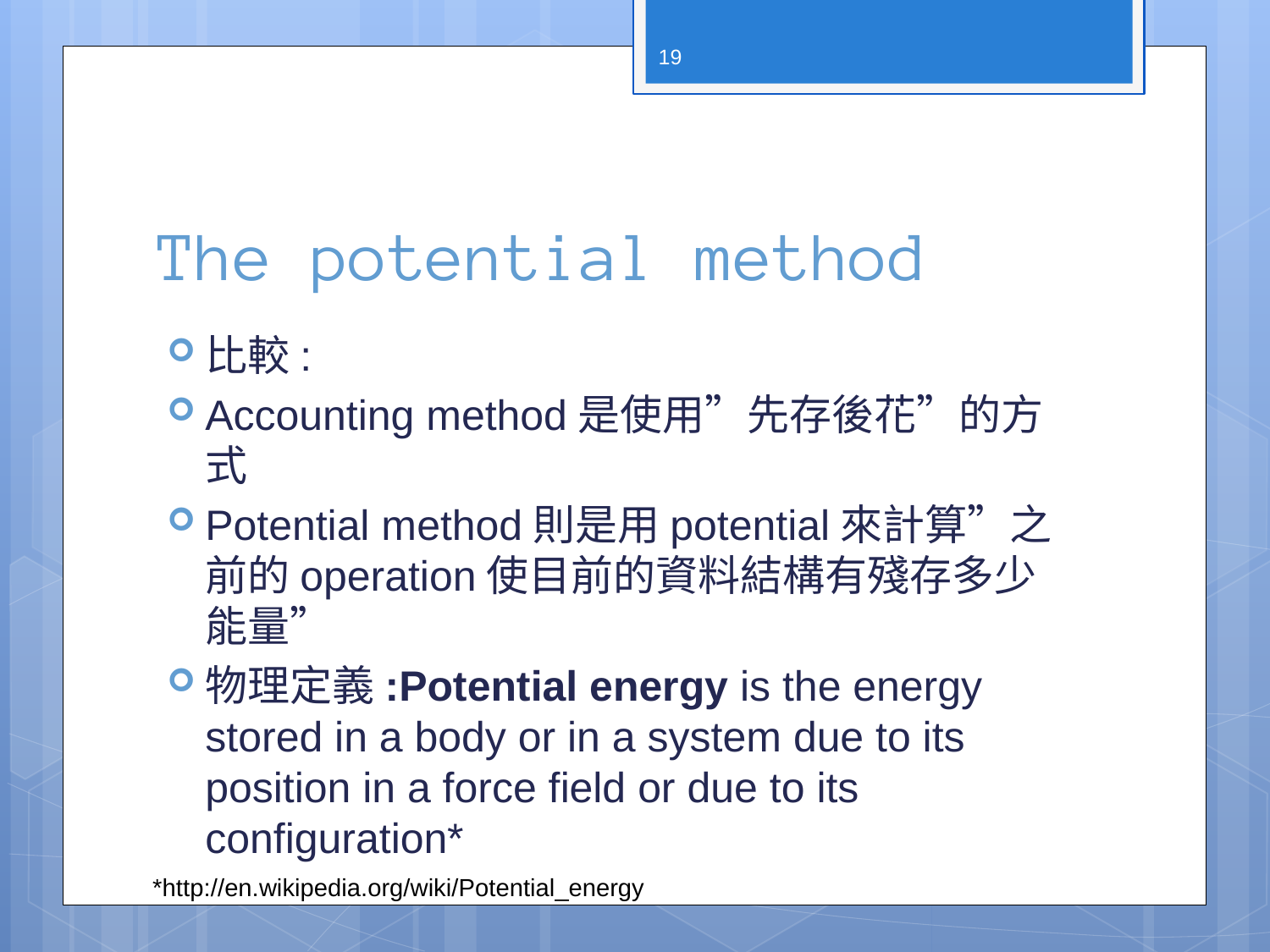

19
# The potential method
比較:
Accounting method是使用”先存後花”的方式
Potential method則是用potential來計算”之前的operation使目前的資料結構有殘存多少能量”
物理定義:Potential energy is the energy stored in a body or in a system due to its position in a force field or due to its configuration*
*http://en.wikipedia.org/wiki/Potential_energy